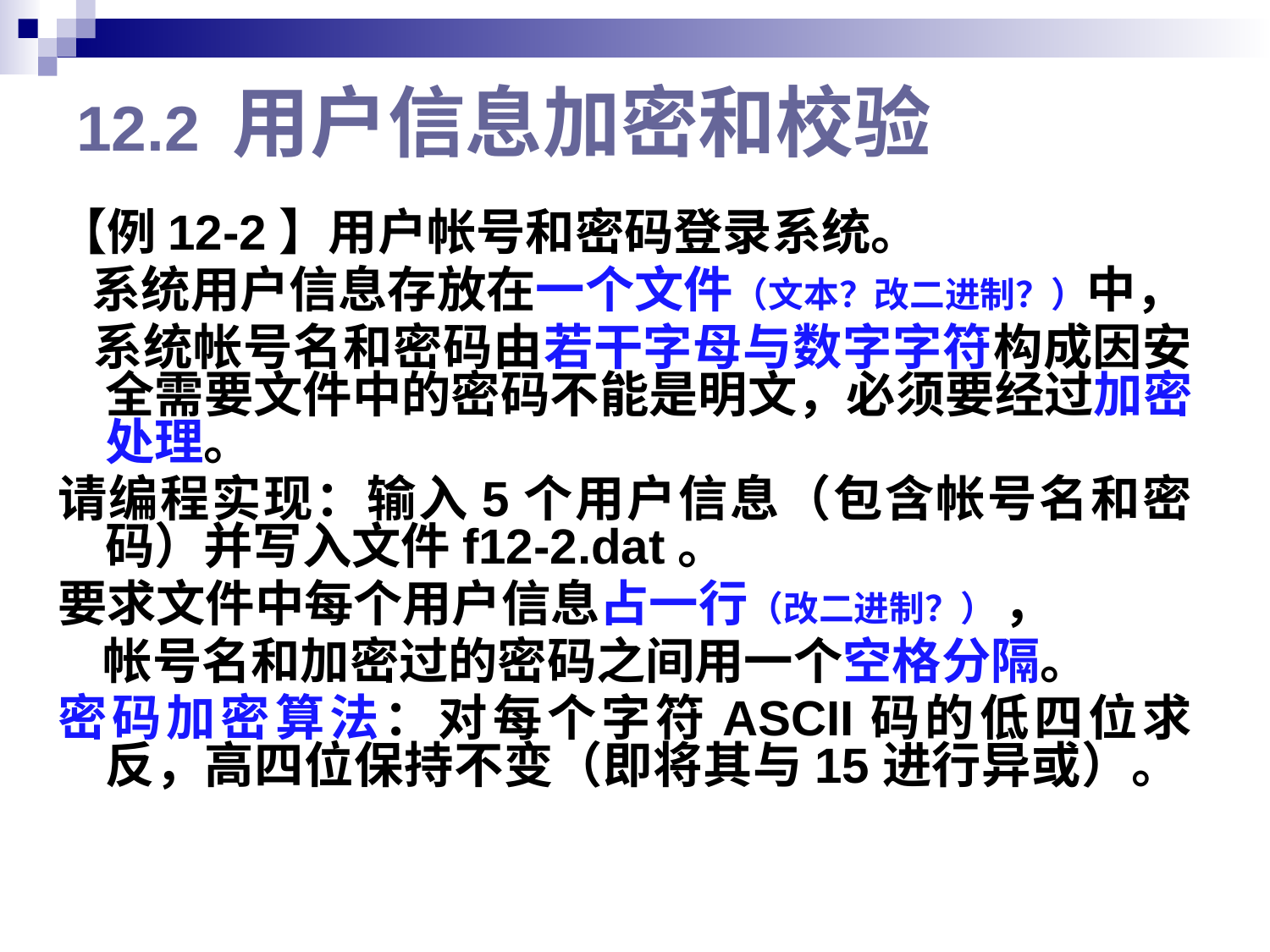

# 12.2 用户信息加密和校验
【例12-2】用户帐号和密码登录系统。
  系统用户信息存放在一个文件（文本？改二进制？）中，
  系统帐号名和密码由若干字母与数字字符构成因安全需要文件中的密码不能是明文，必须要经过加密处理。
请编程实现：输入5个用户信息（包含帐号名和密码）并写入文件f12-2.dat。
要求文件中每个用户信息占一行（改二进制？） ，
   帐号名和加密过的密码之间用一个空格分隔。
密码加密算法：对每个字符ASCII码的低四位求反，高四位保持不变（即将其与15进行异或）。